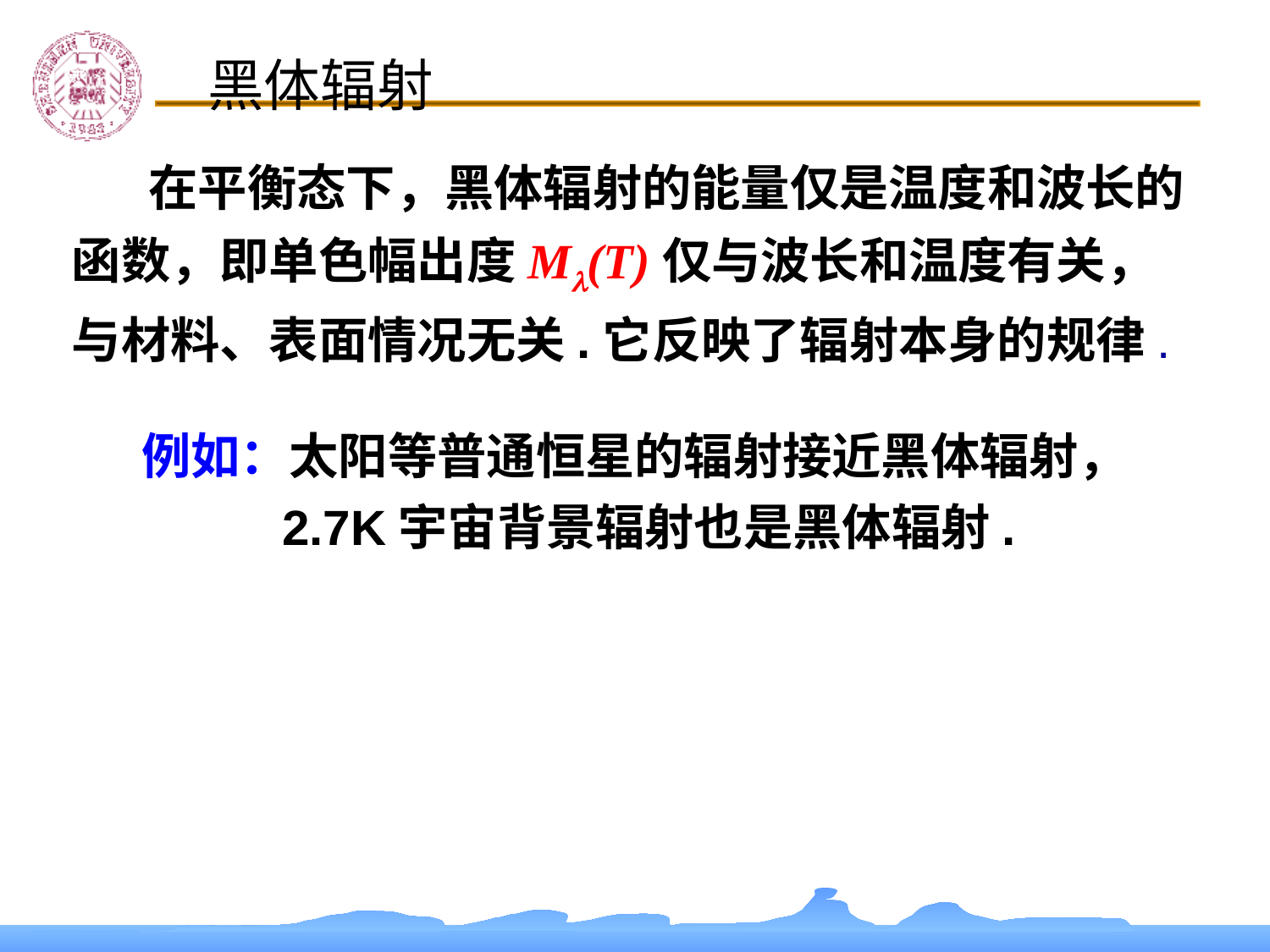

黑体辐射

       在平衡态下，黑体辐射的能量仅是温度和波长的函数，即单色幅出度Mλ(T)仅与波长和温度有关，与材料、表面情况无关.它反映了辐射本身的规律.
例如：太阳等普通恒星的辐射接近黑体辐射，
2.7K宇宙背景辐射也是黑体辐射.